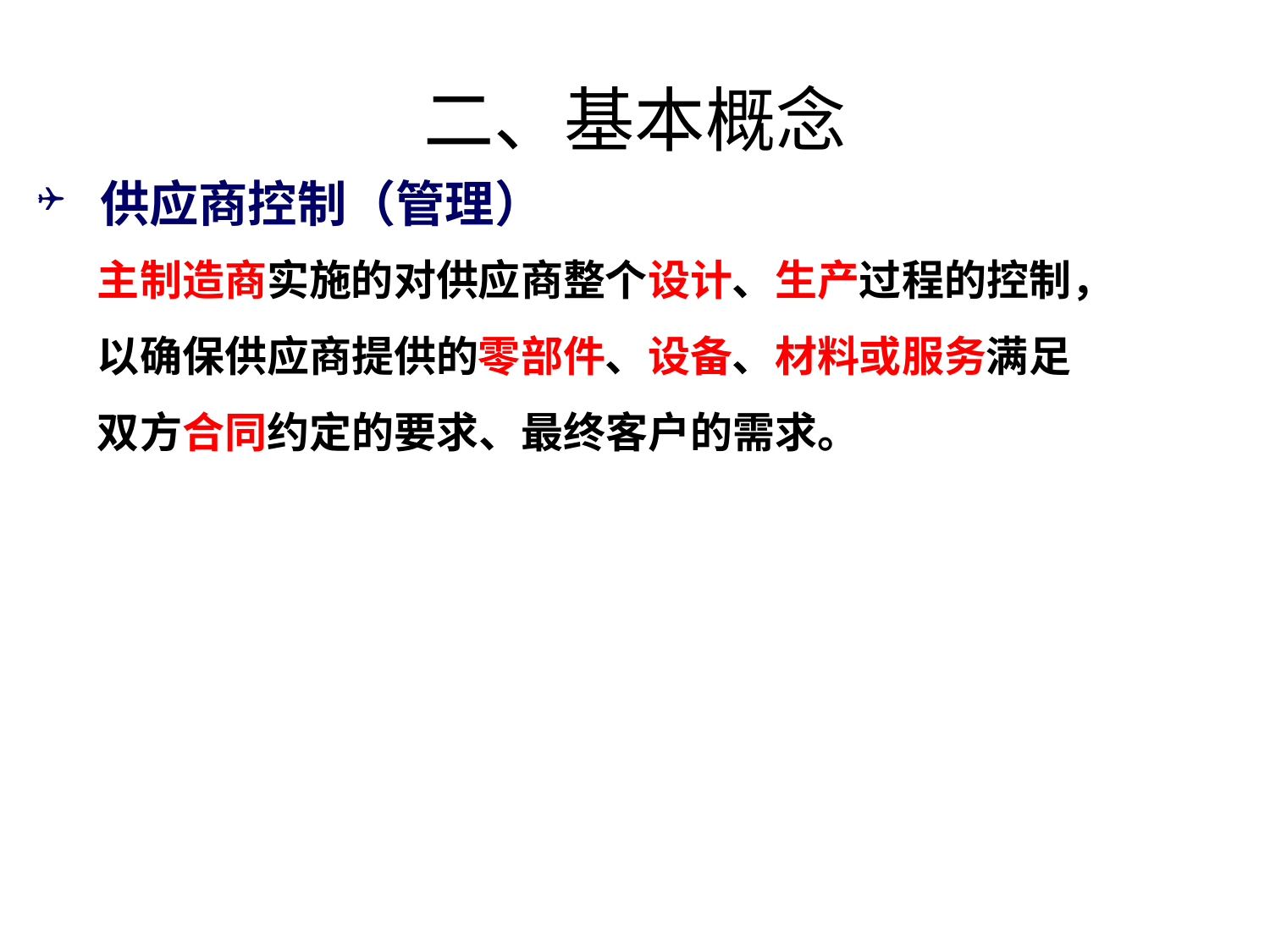

# 二、基本概念
供应商控制（管理）
主制造商实施的对供应商整个设计、生产过程的控制，以确保供应商提供的零部件、设备、材料或服务满足双方合同约定的要求、最终客户的需求。